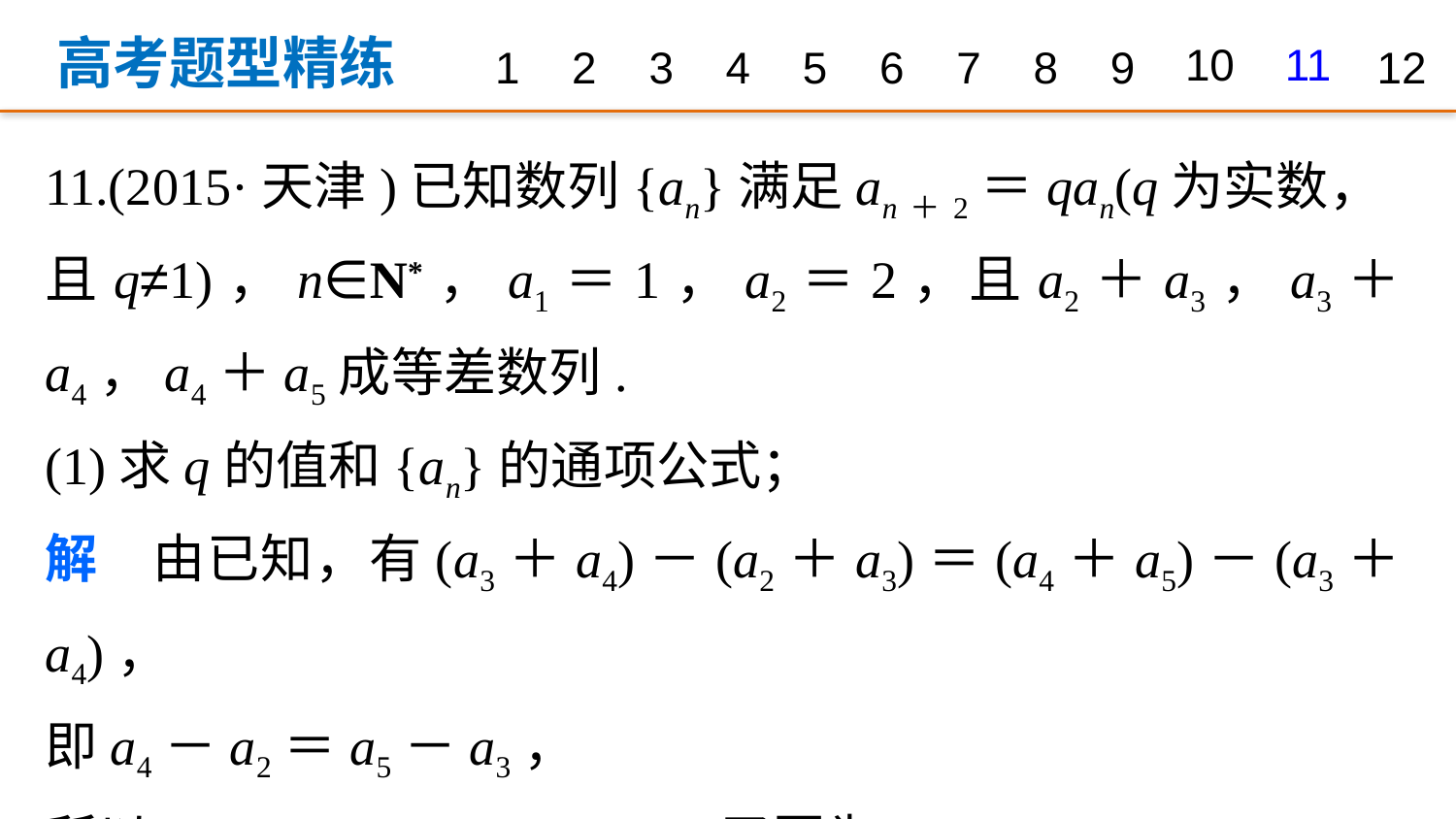

高考题型精练
1
2
3
4
5
6
7
8
9
10
11
12
11.(2015·天津)已知数列{an}满足an＋2＝qan(q为实数，
且q≠1)，n∈N*，a1＝1，a2＝2，且a2＋a3，a3＋a4，a4＋a5成等差数列.
(1)求q的值和{an}的通项公式；
解　由已知，有(a3＋a4)－(a2＋a3)＝(a4＋a5)－(a3＋a4)，
即a4－a2＝a5－a3，
所以a2(q－1)＝a3(q－1)，又因为q≠1，
故a3＝a2＝2，由a3＝a1q，得q＝2.